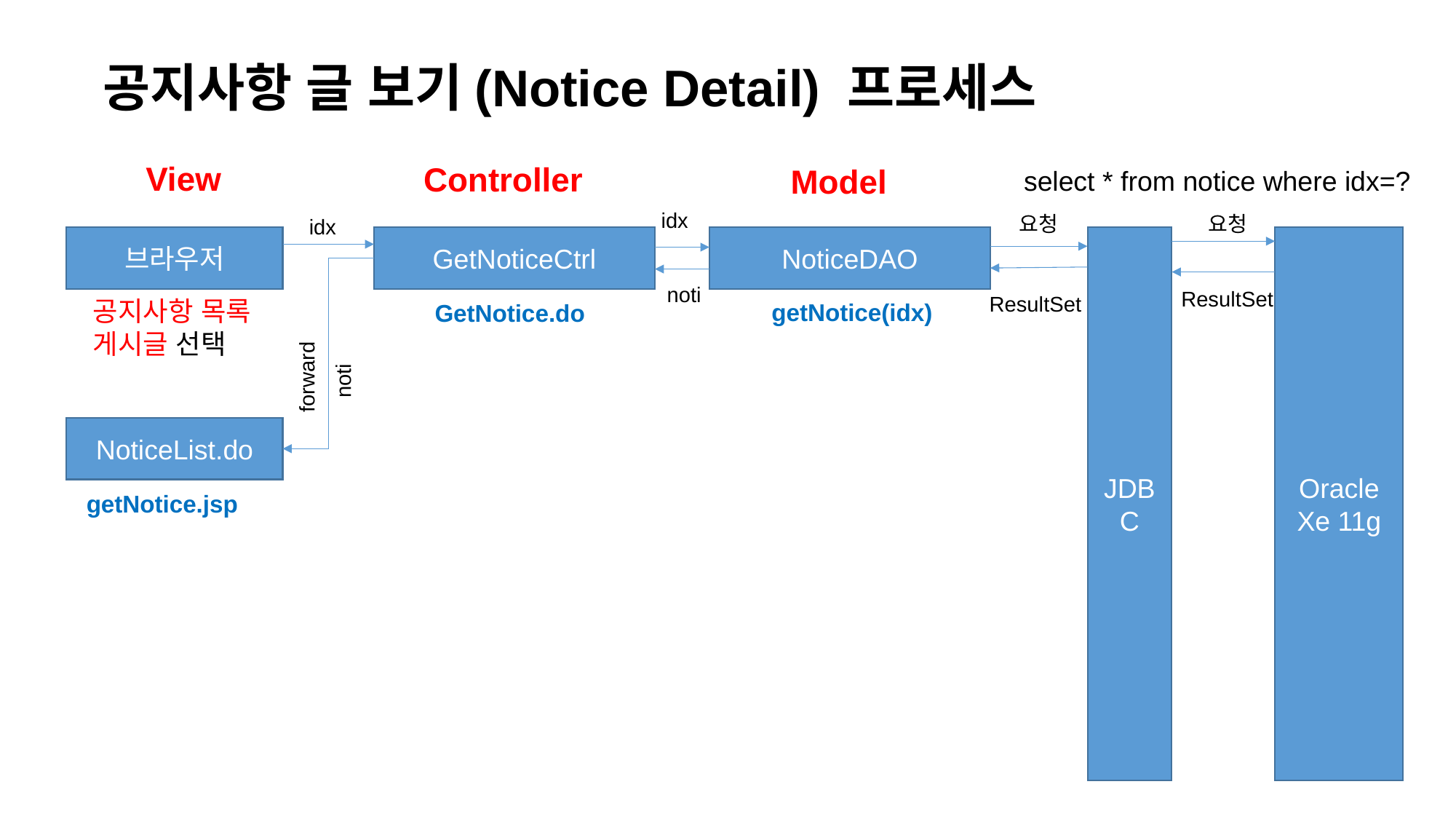

공지사항 글 보기(Notice Detail) 프로세스
View
Controller
Model
select * from notice where idx=?
idx
요청
요청
idx
JDBC
Oracle
Xe 11g
브라우저
GetNoticeCtrl
NoticeDAO
noti
ResultSet
ResultSet
공지사항 목록
게시글 선택
getNotice(idx)
GetNotice.do
forward
noti
NoticeList.do
getNotice.jsp